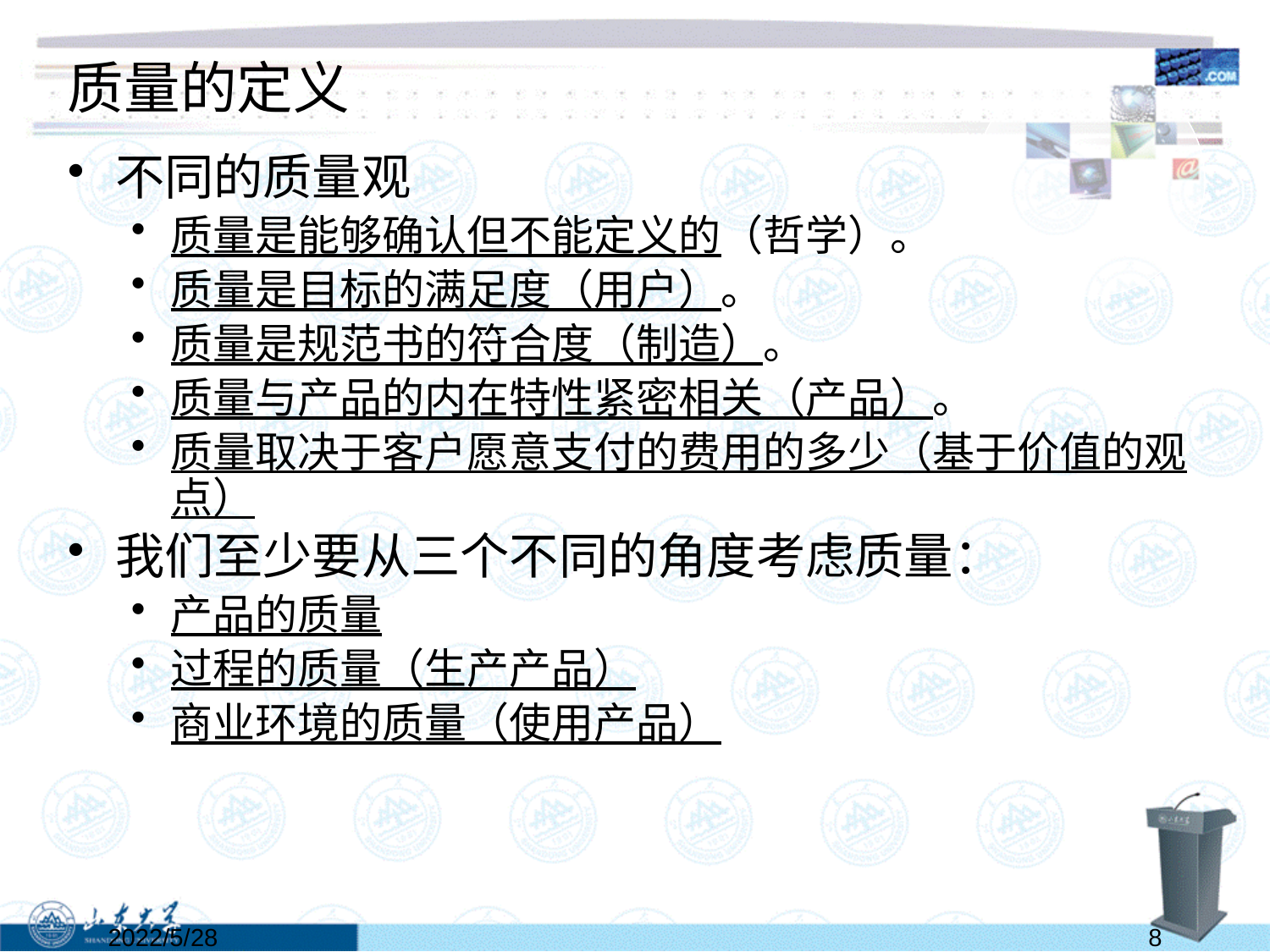

# 质量的定义
不同的质量观
质量是能够确认但不能定义的（哲学）。
质量是目标的满足度（用户）。
质量是规范书的符合度（制造）。
质量与产品的内在特性紧密相关（产品）。
质量取决于客户愿意支付的费用的多少（基于价值的观点）
我们至少要从三个不同的角度考虑质量：
产品的质量
过程的质量（生产产品）
商业环境的质量（使用产品）
2022/5/28
8